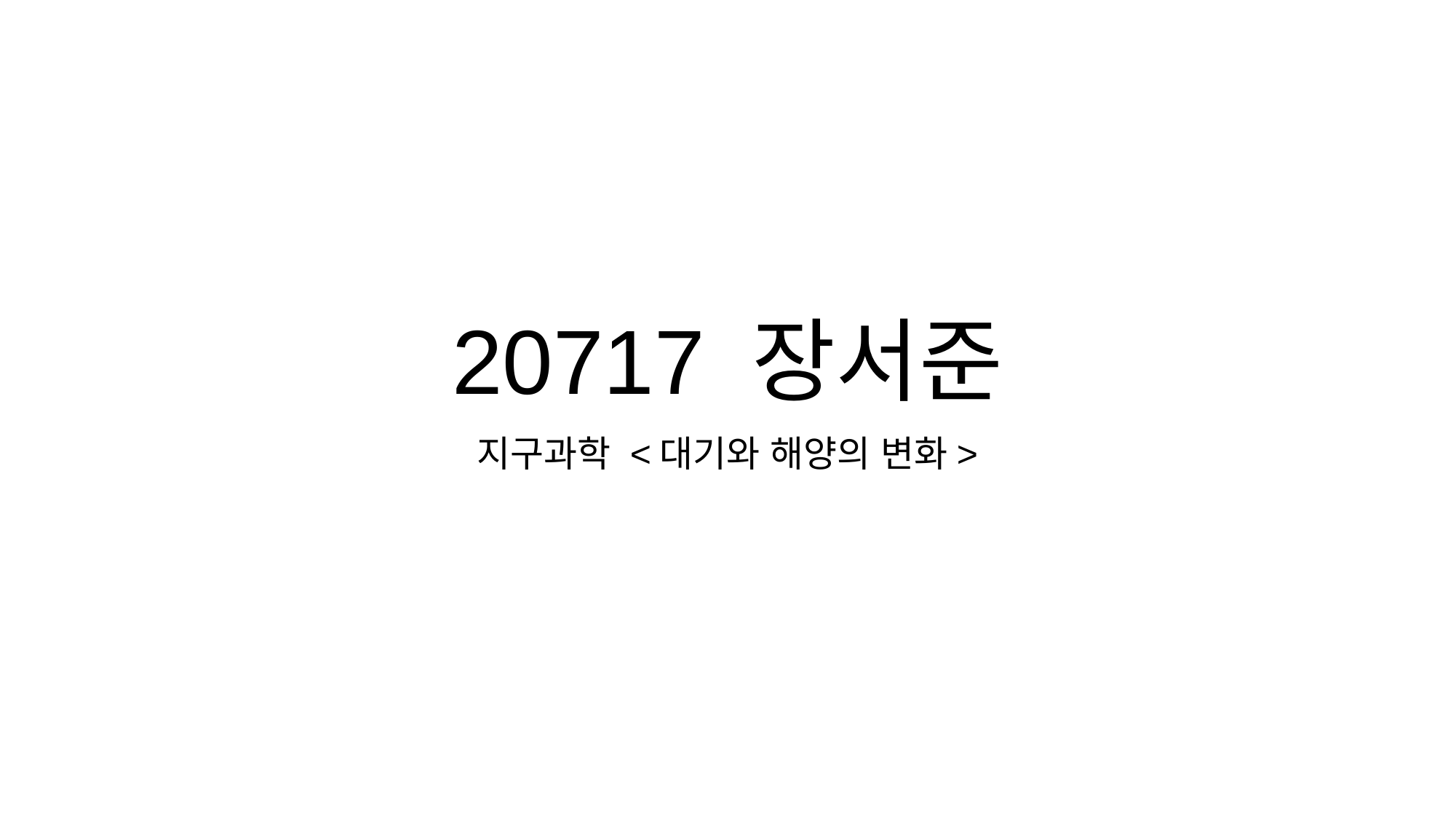

# 20717 장서준
지구과학 <대기와 해양의 변화>